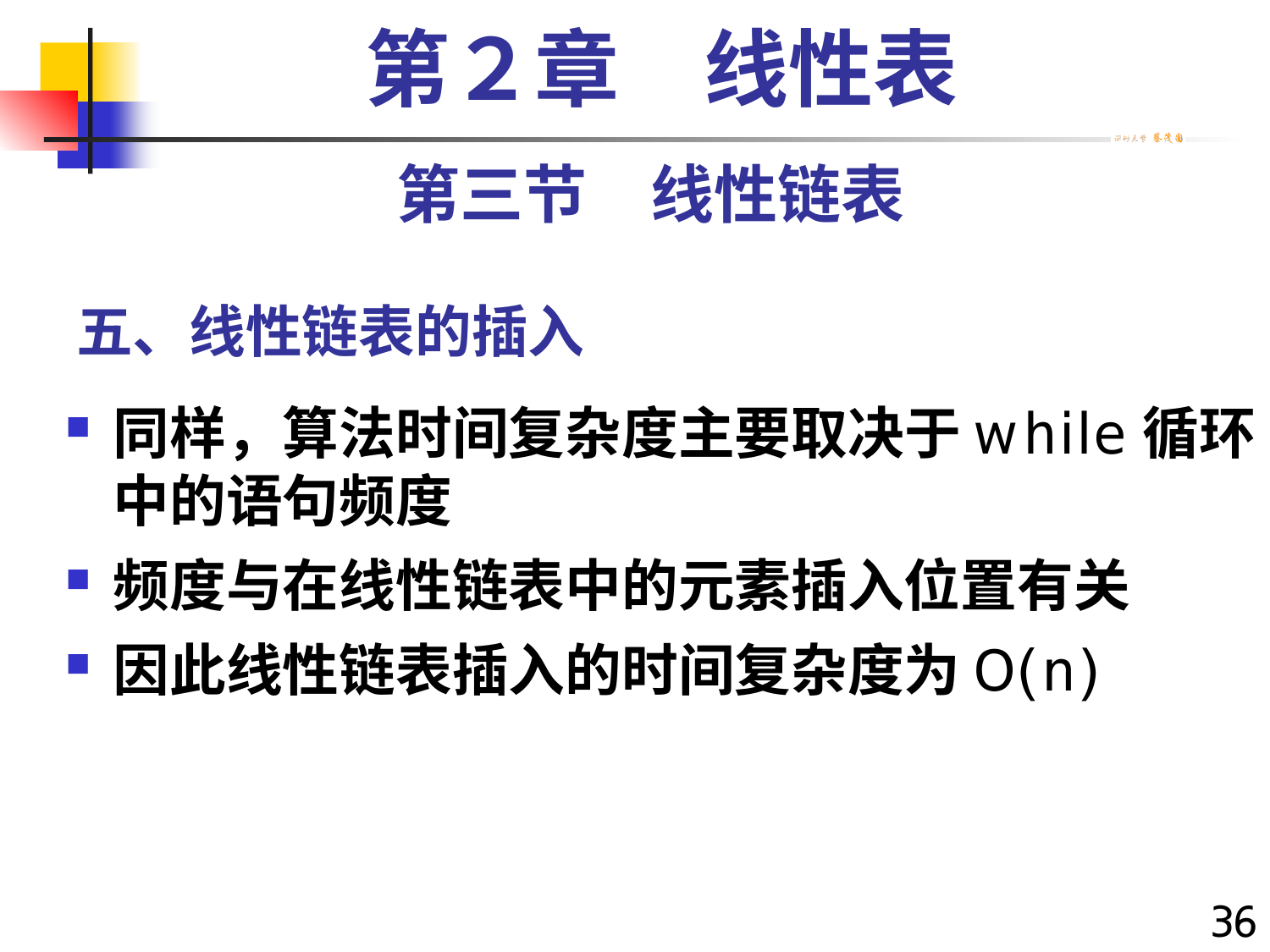

第２章　线性表
第三节　线性链表
# 五、线性链表的插入
同样，算法时间复杂度主要取决于while循环中的语句频度
频度与在线性链表中的元素插入位置有关
因此线性链表插入的时间复杂度为O(n)
36